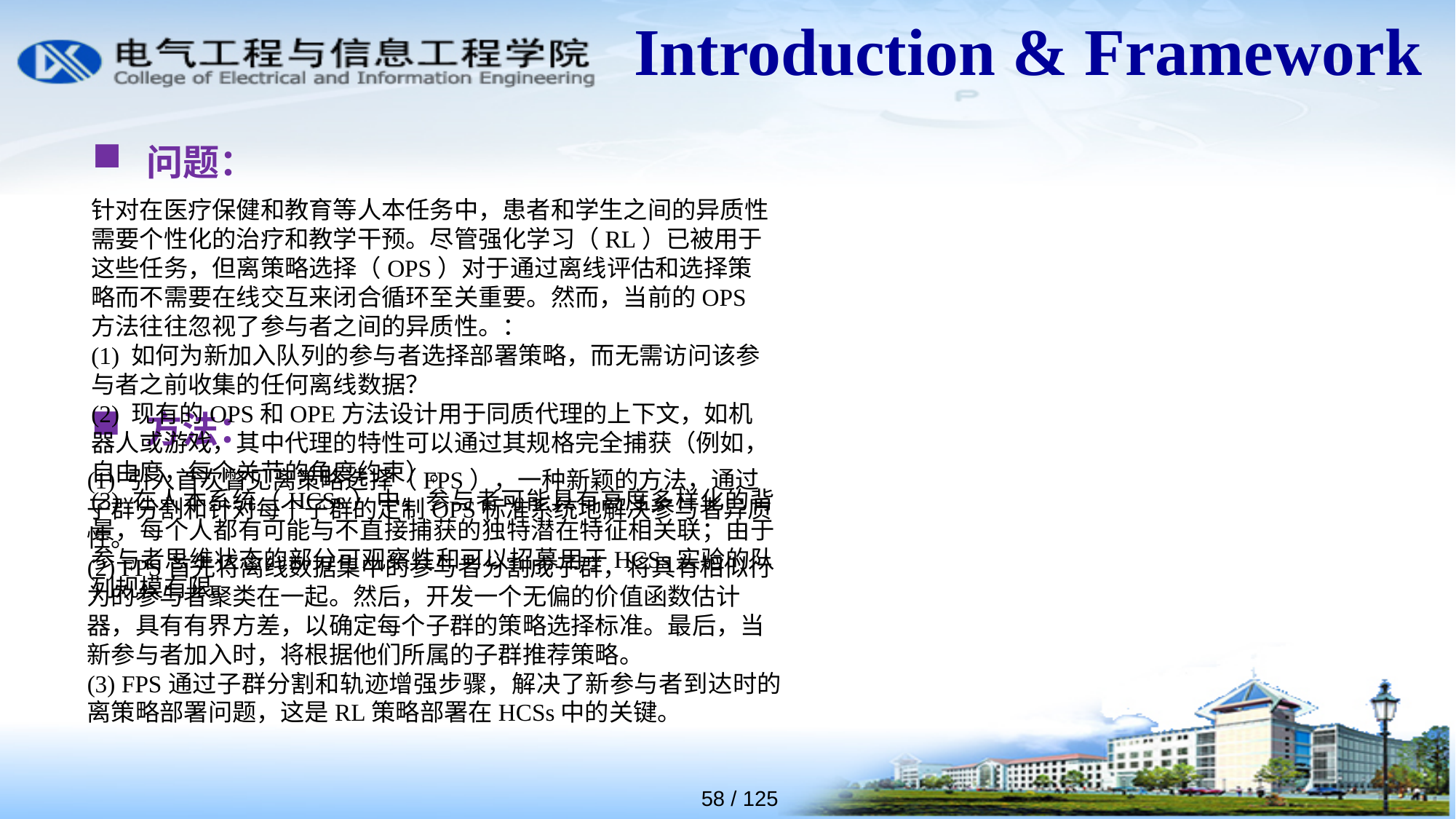

Introduction & Framework
问题：
针对在医疗保健和教育等人本任务中，患者和学生之间的异质性需要个性化的治疗和教学干预。尽管强化学习（RL）已被用于这些任务，但离策略选择（OPS）对于通过离线评估和选择策略而不需要在线交互来闭合循环至关重要。然而，当前的OPS方法往往忽视了参与者之间的异质性。：
(1) 如何为新加入队列的参与者选择部署策略，而无需访问该参与者之前收集的任何离线数据？
(2) 现有的OPS和OPE方法设计用于同质代理的上下文，如机器人或游戏，其中代理的特性可以通过其规格完全捕获（例如，自由度，每个关节的角度约束）。
(3) 在人本系统（HCSs）中，参与者可能具有高度多样化的背景，每个人都有可能与不直接捕获的独特潜在特征相关联；由于参与者思维状态的部分可观察性和可以招募用于HCSs实验的队列规模有限。
方法：
(1) 引入首次瞥见离策略选择（FPS），一种新颖的方法，通过子群分割和针对每个子群的定制OPS标准系统地解决参与者异质性。
(2) FPS首先将离线数据集中的参与者分割成子群，将具有相似行为的参与者聚类在一起。然后，开发一个无偏的价值函数估计器，具有有界方差，以确定每个子群的策略选择标准。最后，当新参与者加入时，将根据他们所属的子群推荐策略。
(3) FPS通过子群分割和轨迹增强步骤，解决了新参与者到达时的离策略部署问题，这是RL策略部署在HCSs中的关键。
58 / 125